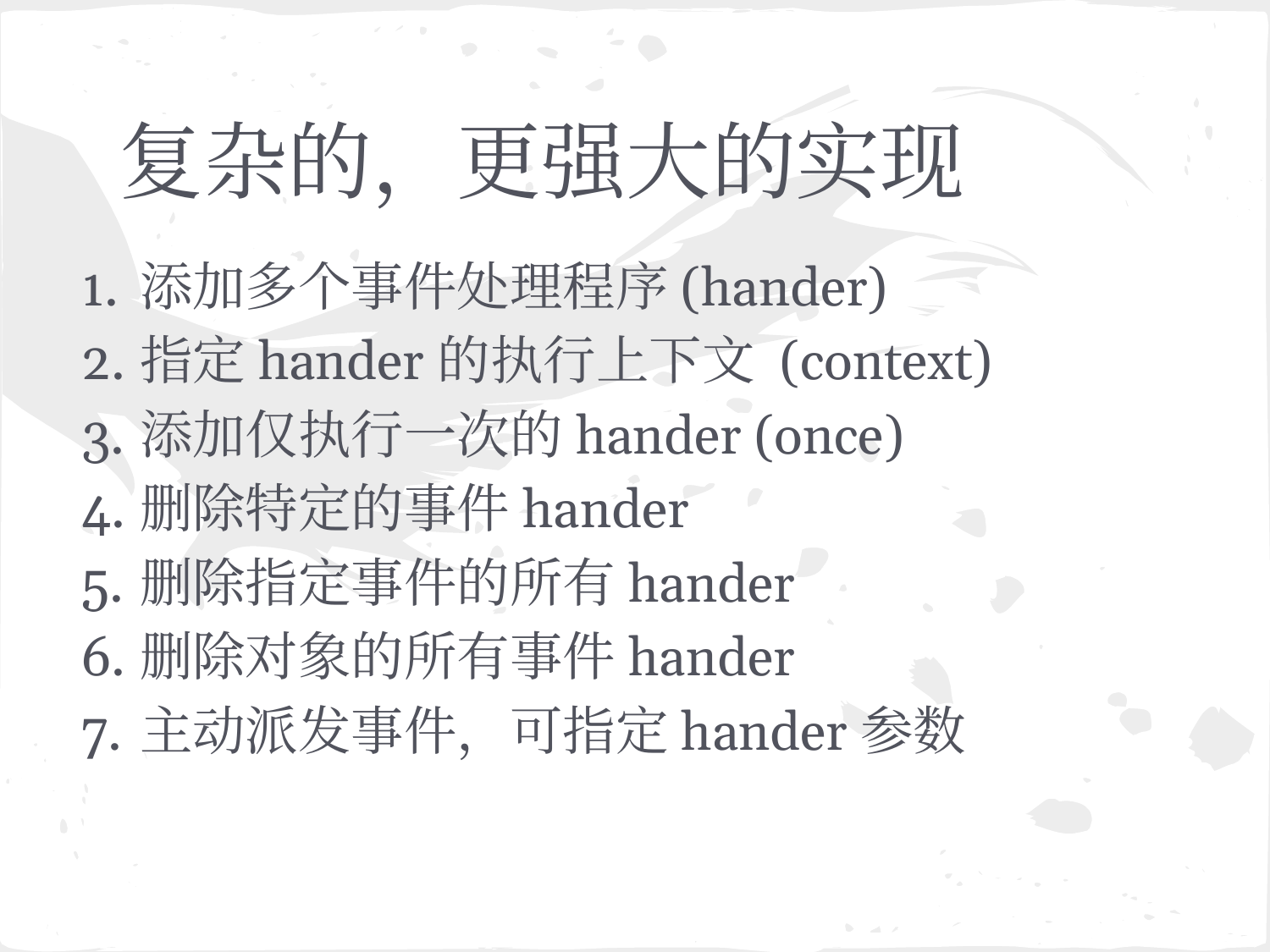

# 复杂的，更强大的实现
添加多个事件处理程序(hander)
指定hander的执行上下文 (context)
添加仅执行一次的hander (once)
删除特定的事件hander
删除指定事件的所有hander
删除对象的所有事件hander
主动派发事件，可指定hander参数